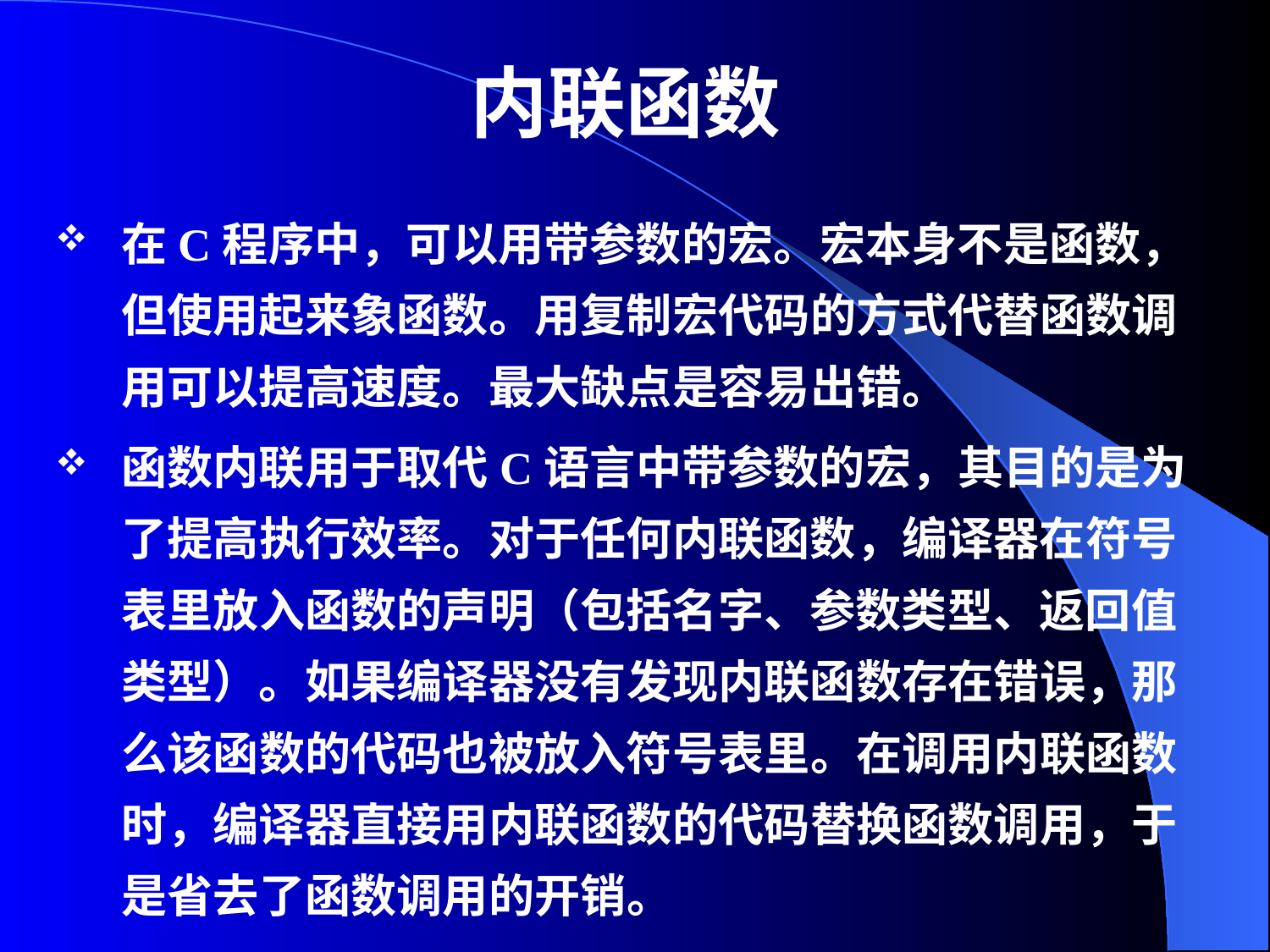

# 内联函数
在C程序中，可以用带参数的宏。宏本身不是函数，但使用起来象函数。用复制宏代码的方式代替函数调用可以提高速度。最大缺点是容易出错。
函数内联用于取代C语言中带参数的宏，其目的是为了提高执行效率。对于任何内联函数，编译器在符号表里放入函数的声明（包括名字、参数类型、返回值类型）。如果编译器没有发现内联函数存在错误，那么该函数的代码也被放入符号表里。在调用内联函数时，编译器直接用内联函数的代码替换函数调用，于是省去了函数调用的开销。